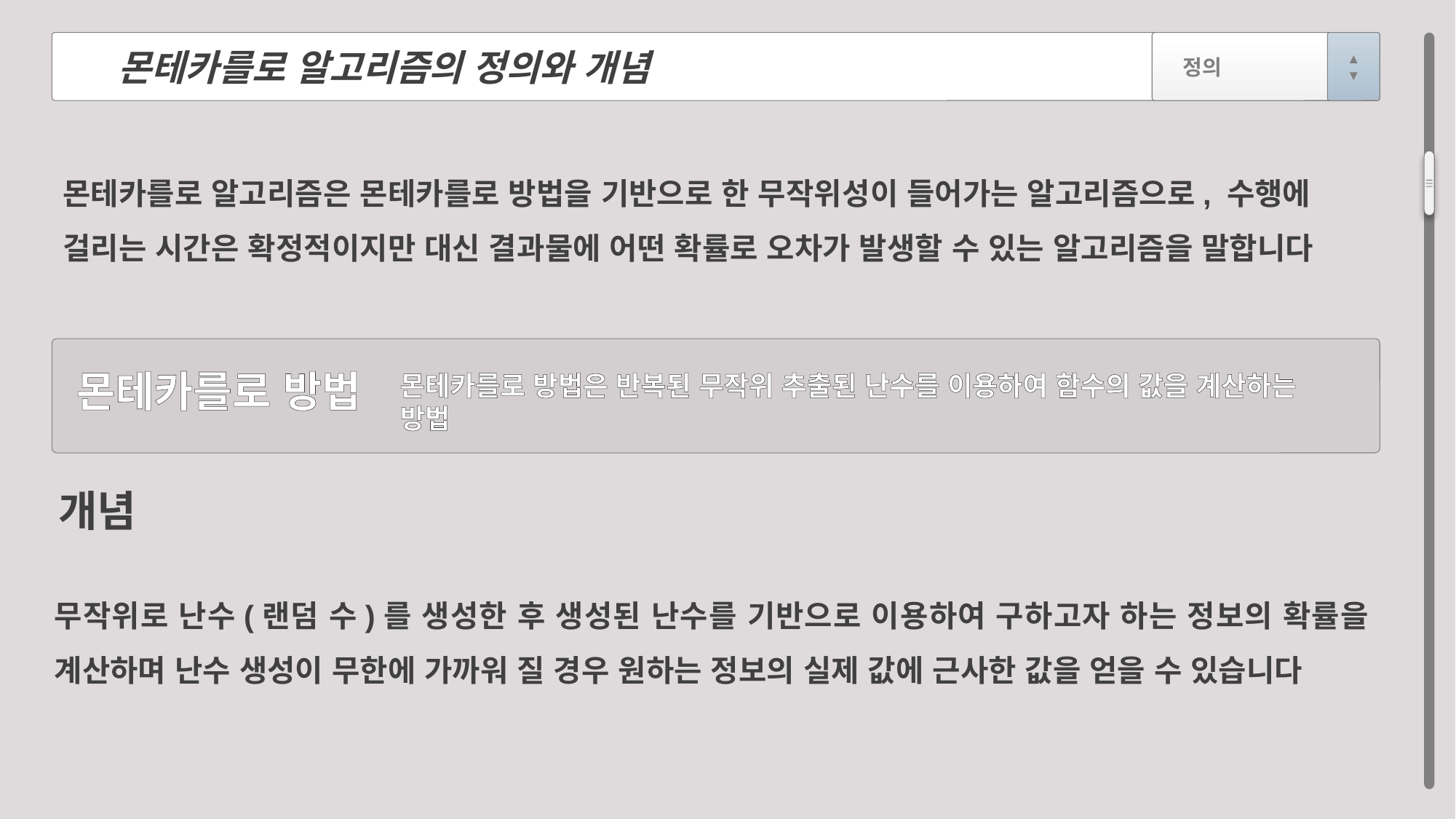

정의
▲
▼
몬테카를로 알고리즘의 정의와 개념

몬테카를로 알고리즘은 몬테카를로 방법을 기반으로 한 무작위성이 들어가는 알고리즘으로, 수행에 걸리는 시간은 확정적이지만 대신 결과물에 어떤 확률로 오차가 발생할 수 있는 알고리즘을 말합니다

몬테카를로 방법
몬테카를로 방법은 반복된 무작위 추출된 난수를 이용하여 함수의 값을 계산하는 방법
개념
무작위로 난수(랜덤 수)를 생성한 후 생성된 난수를 기반으로 이용하여 구하고자 하는 정보의 확률을 계산하며 난수 생성이 무한에 가까워 질 경우 원하는 정보의 실제 값에 근사한 값을 얻을 수 있습니다